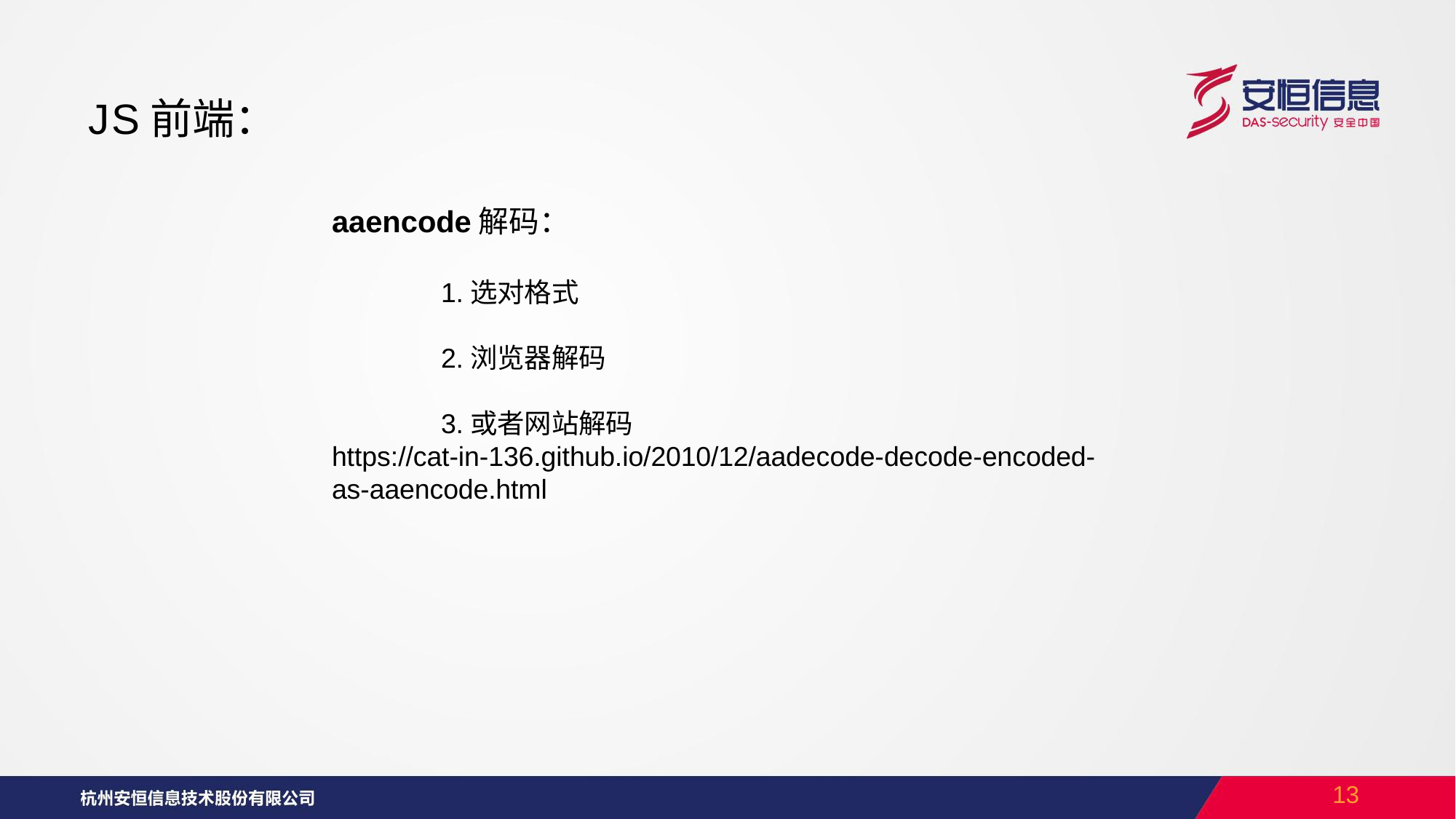

# JS前端：
aaencode解码：

1.选对格式

2.浏览器解码

3.或者网站解码
https://cat-in-136.github.io/2010/12/aadecode-decode-encoded- as-aaencode.html
13